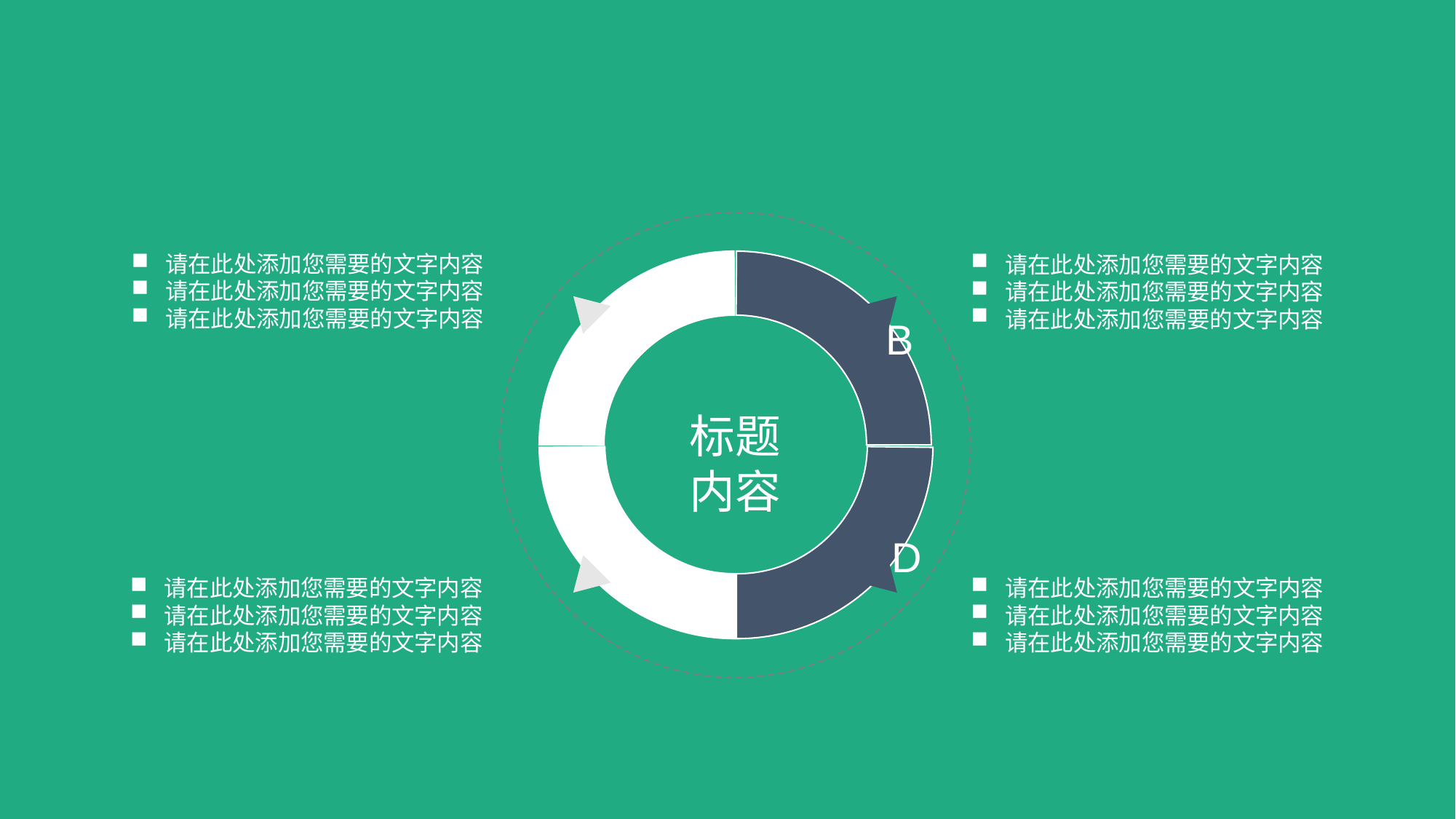

请在此处添加您需要的文字内容
请在此处添加您需要的文字内容
请在此处添加您需要的文字内容
请在此处添加您需要的文字内容
请在此处添加您需要的文字内容
请在此处添加您需要的文字内容
A
       B
C
        D

标题
内容

请在此处添加您需要的文字内容
请在此处添加您需要的文字内容
请在此处添加您需要的文字内容
请在此处添加您需要的文字内容
请在此处添加您需要的文字内容
请在此处添加您需要的文字内容